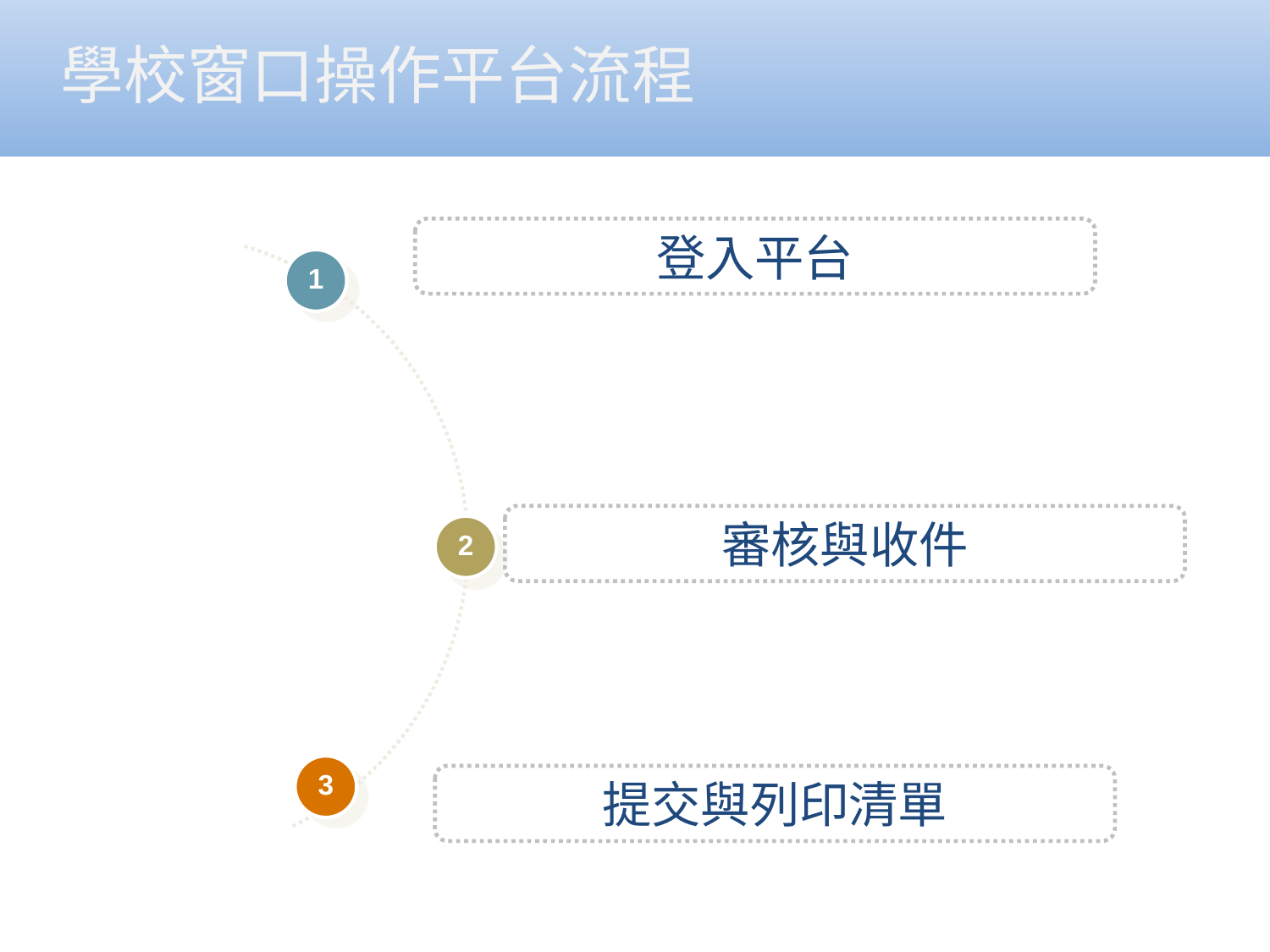

學校窗口操作平台流程
登入平台

1
2
3
審核與收件
提交與列印清單